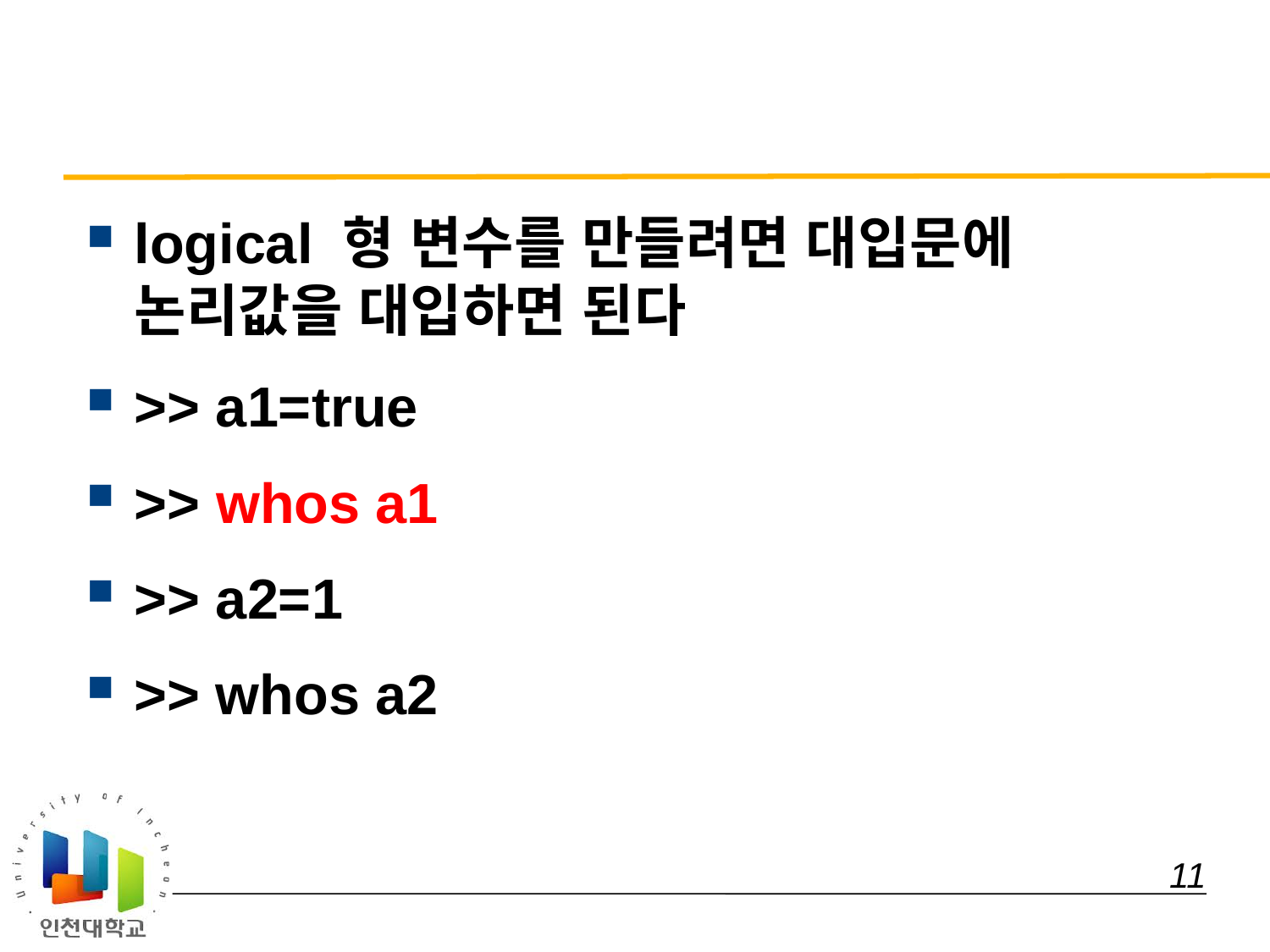

#
logical 형 변수를 만들려면 대입문에 논리값을 대입하면 된다
>> a1=true
>> whos a1
>> a2=1
>> whos a2
 11